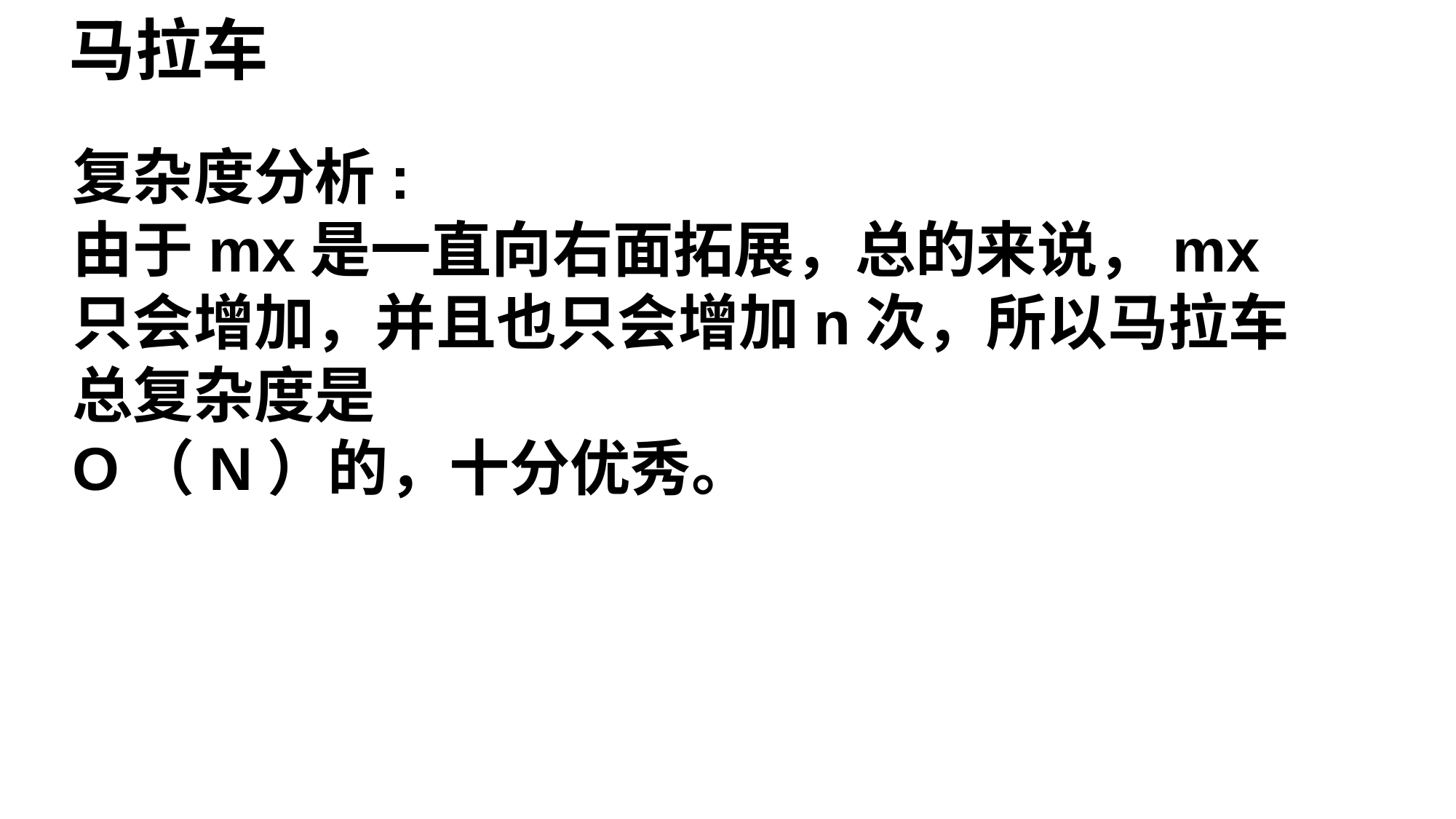

# 马拉车

复杂度分析:
由于mx是一直向右面拓展，总的来说，mx只会增加，并且也只会增加n次，所以马拉车总复杂度是
O（N）的，十分优秀。